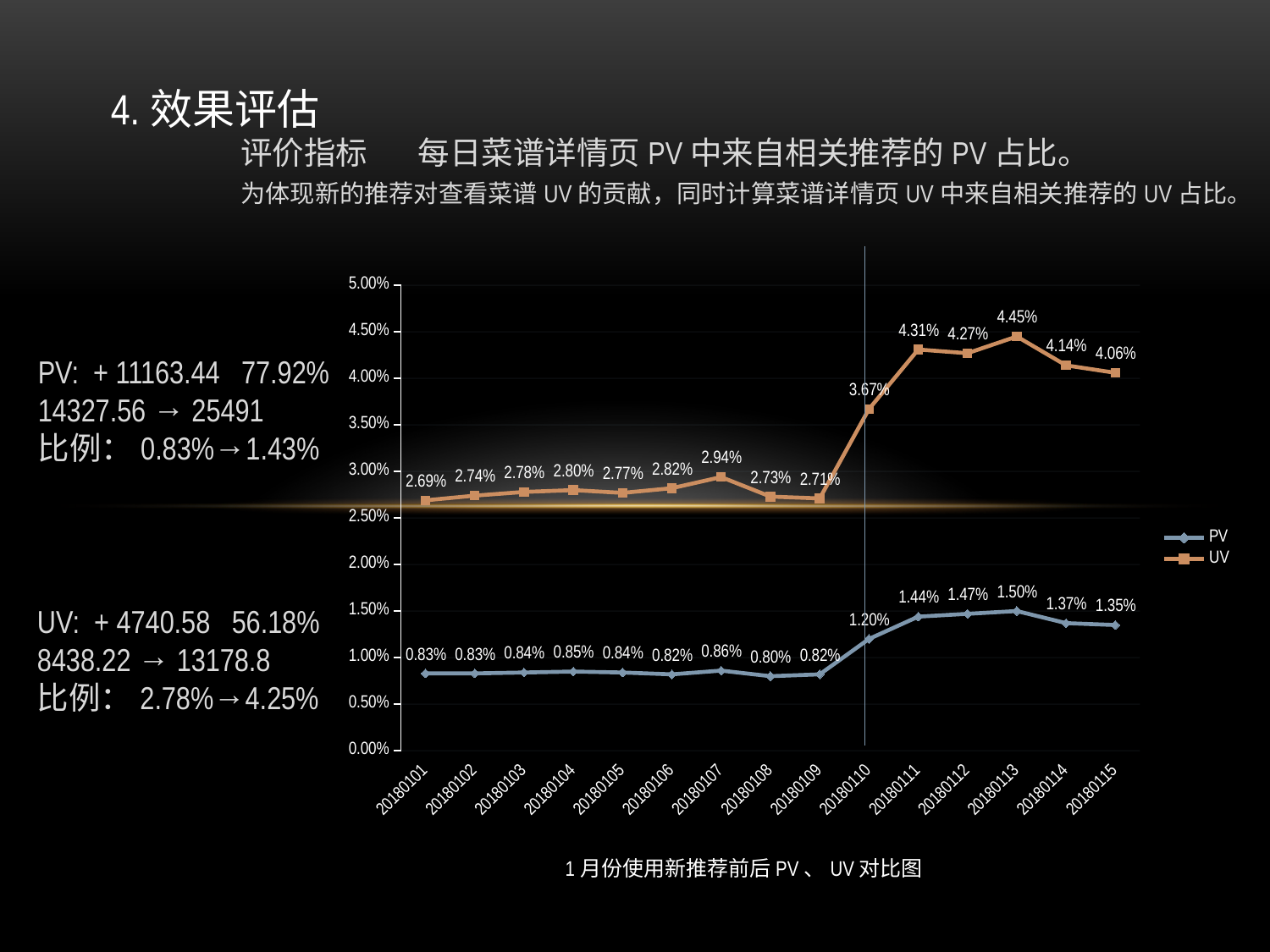

4.效果评估
                 评价指标       每日菜谱详情页PV中来自相关推荐的PV占比。
                 为体现新的推荐对查看菜谱UV的贡献，同时计算菜谱详情页UV中来自相关推荐的UV占比。

### Chart

| Category |  |  |
|---|---|---|
| 20180101 | 0.0083 | 0.0269 |
| 20180102 | 0.0083 | 0.0274 |
| 20180103 | 0.0084 | 0.0278 |
| 20180104 | 0.0085 | 0.028 |
| 20180105 | 0.0084 | 0.0277 |
| 20180106 | 0.0082 | 0.0282 |
| 20180107 | 0.0086 | 0.0294 |
| 20180108 | 0.008 | 0.0273 |
| 20180109 | 0.0082 | 0.0271 |
| 20180110 | 0.012 | 0.0367 |
| 20180111 | 0.0144 | 0.0431 |
| 20180112 | 0.0147 | 0.0427 |
| 20180113 | 0.015 | 0.0445 |
| 20180114 | 0.0137 | 0.0414 |
| 20180115 | 0.0135 | 0.0406 |
PV:  + 11163.44   77.92%
14327.56 → 25491
比例：0.83%→1.43%
UV:  + 4740.58   56.18%
8438.22 → 13178.8
比例：2.78%→4.25%
1月份使用新推荐前后PV、UV对比图